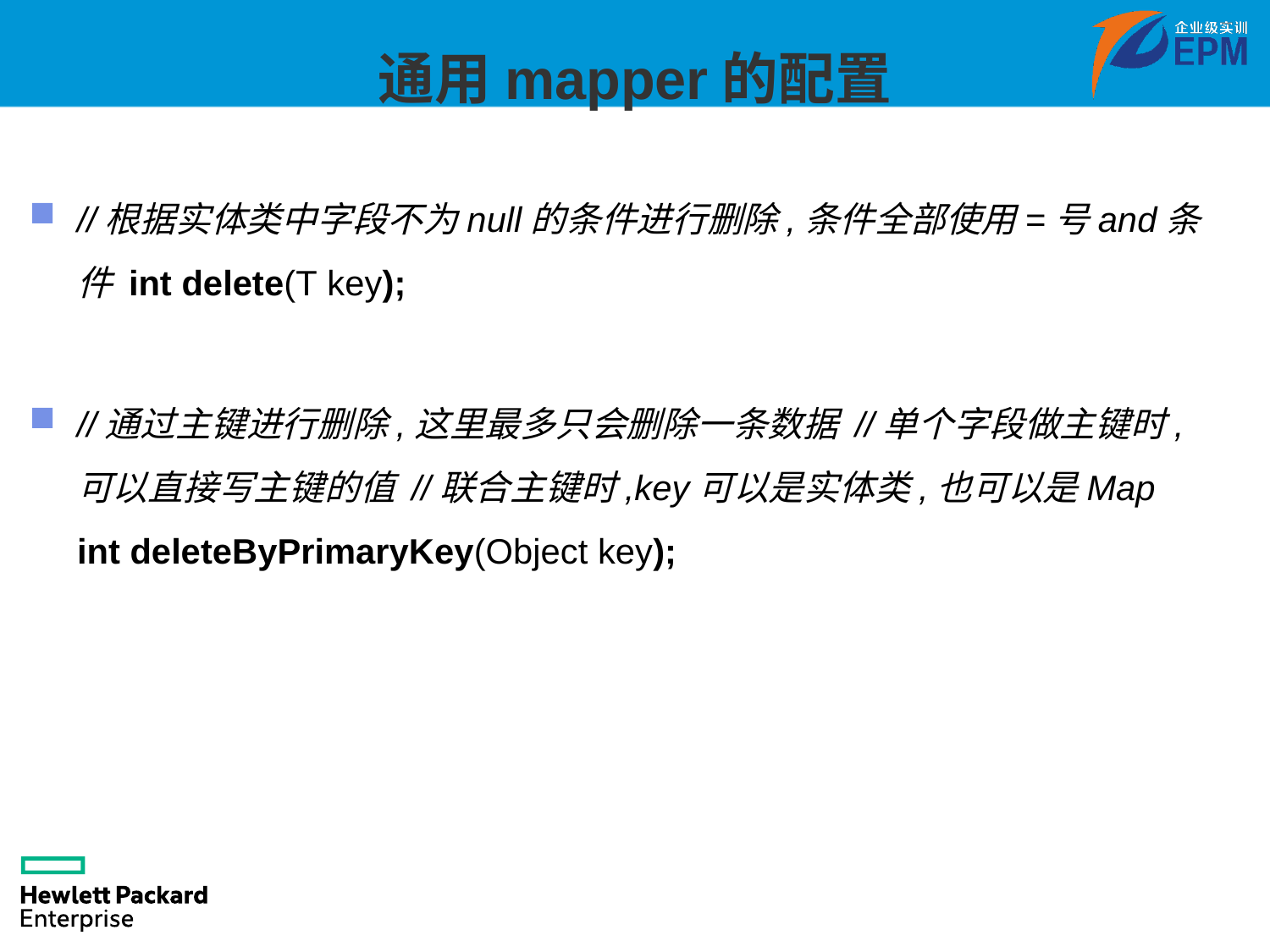

# 通用mapper的配置
//根据实体类中字段不为null的条件进行删除,条件全部使用=号and条件 int delete(T key);

//通过主键进行删除,这里最多只会删除一条数据 //单个字段做主键时,可以直接写主键的值 //联合主键时,key可以是实体类,也可以是Map int deleteByPrimaryKey(Object key);